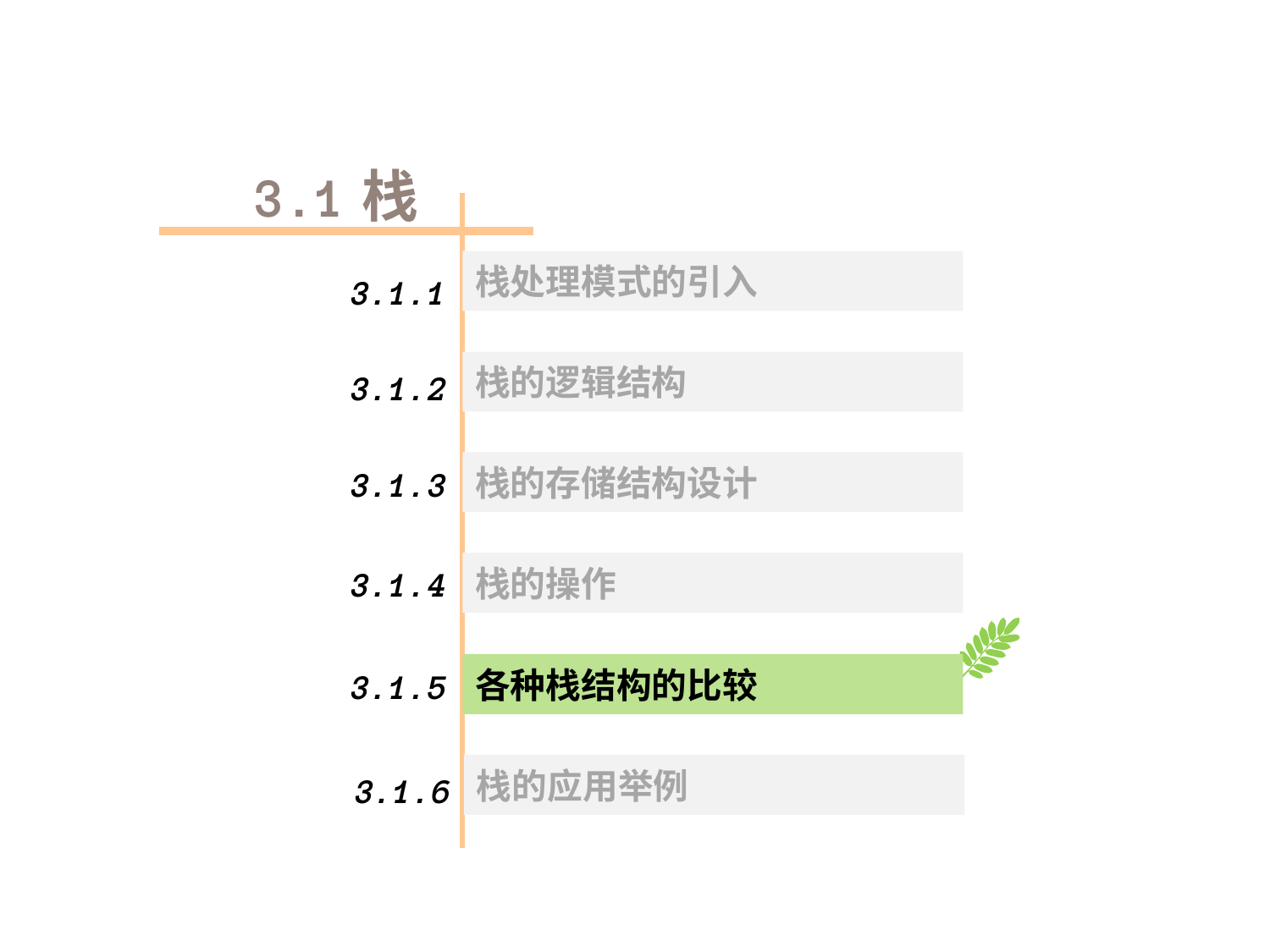

#
3.1栈
栈处理模式的引入
3.1.1
3.1.2
栈的逻辑结构
3.1.3
栈的存储结构设计
3.1.4
栈的操作

3.1.5
各种栈结构的比较
3.1.6
栈的应用举例